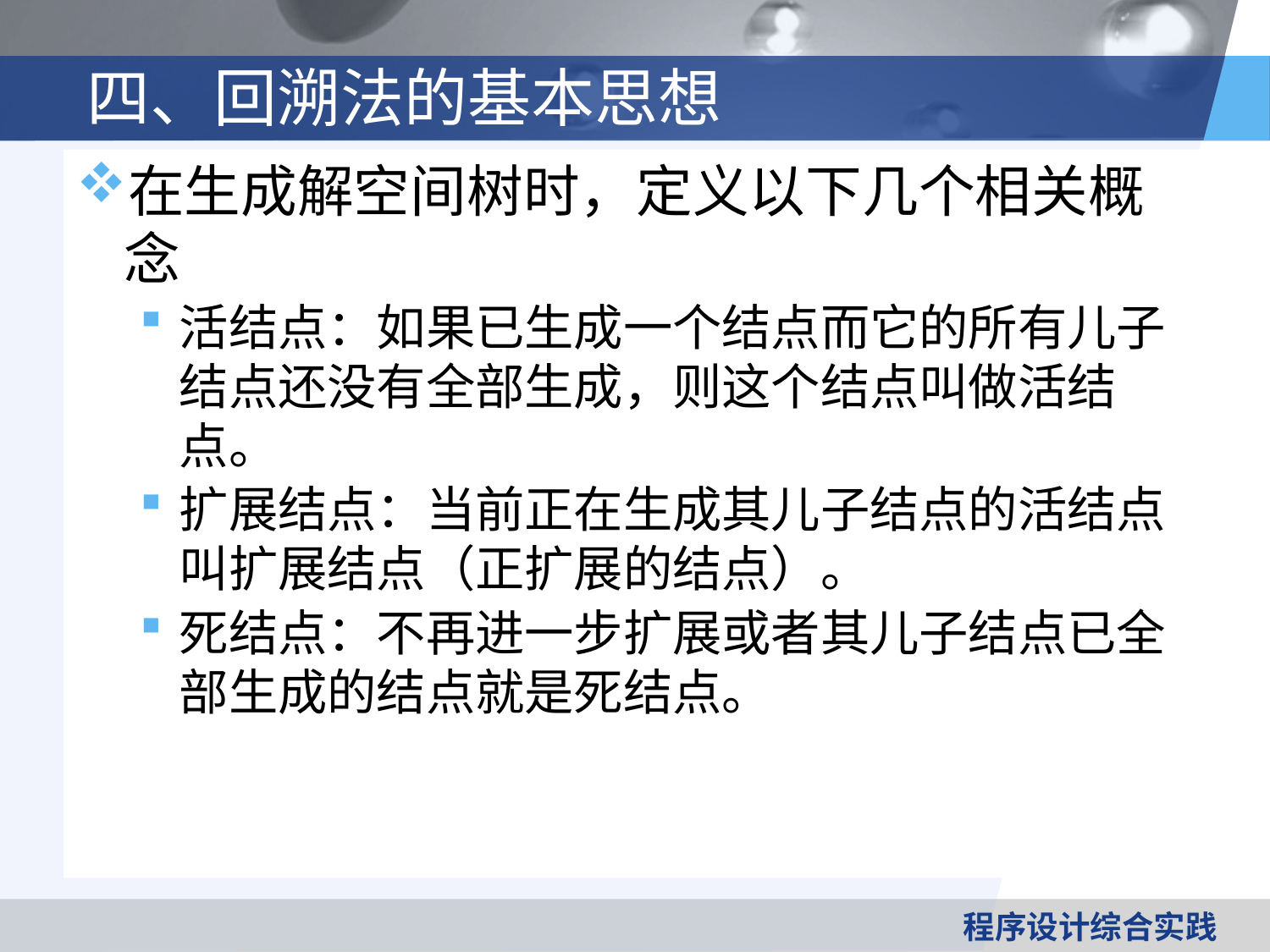

# 四、回溯法的基本思想
在生成解空间树时，定义以下几个相关概念
活结点：如果已生成一个结点而它的所有儿子结点还没有全部生成，则这个结点叫做活结点。
扩展结点：当前正在生成其儿子结点的活结点叫扩展结点（正扩展的结点）。
死结点：不再进一步扩展或者其儿子结点已全部生成的结点就是死结点。